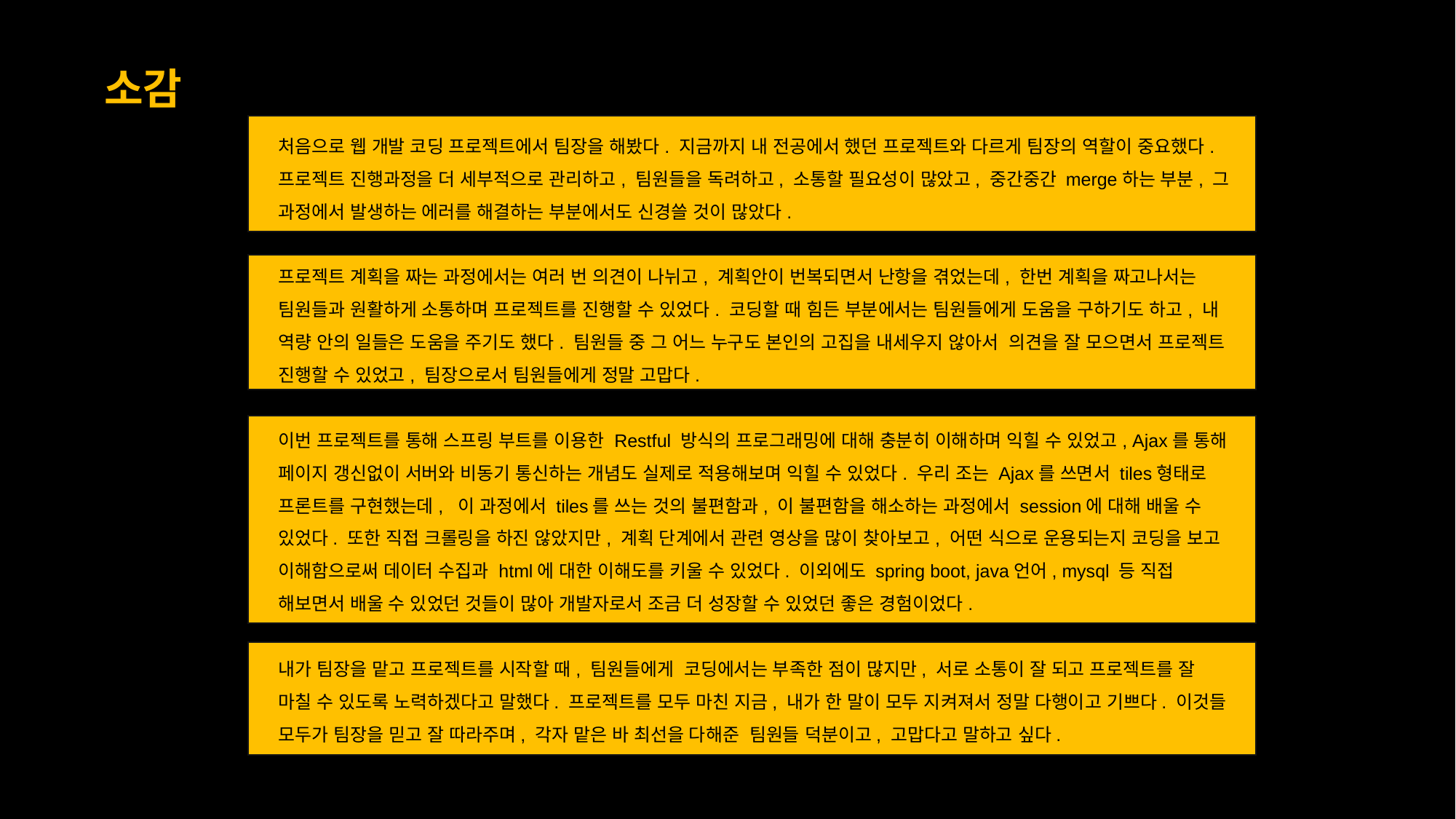

소감

처음으로 웹 개발 코딩 프로젝트에서 팀장을 해봤다. 지금까지 내 전공에서 했던 프로젝트와 다르게 팀장의 역할이 중요했다. 프로젝트 진행과정을 더 세부적으로 관리하고, 팀원들을 독려하고, 소통할 필요성이 많았고, 중간중간 merge하는 부분, 그 과정에서 발생하는 에러를 해결하는 부분에서도 신경쓸 것이 많았다.

프로젝트 계획을 짜는 과정에서는 여러 번 의견이 나뉘고, 계획안이 번복되면서 난항을 겪었는데, 한번 계획을 짜고나서는 팀원들과 원활하게 소통하며 프로젝트를 진행할 수 있었다. 코딩할 때 힘든 부분에서는 팀원들에게 도움을 구하기도 하고, 내 역량 안의 일들은 도움을 주기도 했다. 팀원들 중 그 어느 누구도 본인의 고집을 내세우지 않아서  의견을 잘 모으면서 프로젝트 진행할 수 있었고, 팀장으로서 팀원들에게 정말 고맙다.

이번 프로젝트를 통해 스프링 부트를 이용한 Restful 방식의 프로그래밍에 대해 충분히 이해하며 익힐 수 있었고, Ajax를 통해 페이지 갱신없이 서버와 비동기 통신하는 개념도 실제로 적용해보며 익힐 수 있었다. 우리 조는 Ajax를 쓰면서 tiles형태로 프론트를 구현했는데,  이 과정에서 tiles를 쓰는 것의 불편함과, 이 불편함을 해소하는 과정에서 session에 대해 배울 수 있었다. 또한 직접 크롤링을 하진 않았지만, 계획 단계에서 관련 영상을 많이 찾아보고, 어떤 식으로 운용되는지 코딩을 보고 이해함으로써 데이터 수집과 html에 대한 이해도를 키울 수 있었다. 이외에도 spring boot, java언어, mysql 등 직접 해보면서 배울 수 있었던 것들이 많아 개발자로서 조금 더 성장할 수 있었던 좋은 경험이었다.

내가 팀장을 맡고 프로젝트를 시작할 때, 팀원들에게  코딩에서는 부족한 점이 많지만, 서로 소통이 잘 되고 프로젝트를 잘 마칠 수 있도록 노력하겠다고 말했다. 프로젝트를 모두 마친 지금, 내가 한 말이 모두 지켜져서 정말 다행이고 기쁘다. 이것들 모두가 팀장을 믿고 잘 따라주며, 각자 맡은 바 최선을 다해준  팀원들 덕분이고, 고맙다고 말하고 싶다.